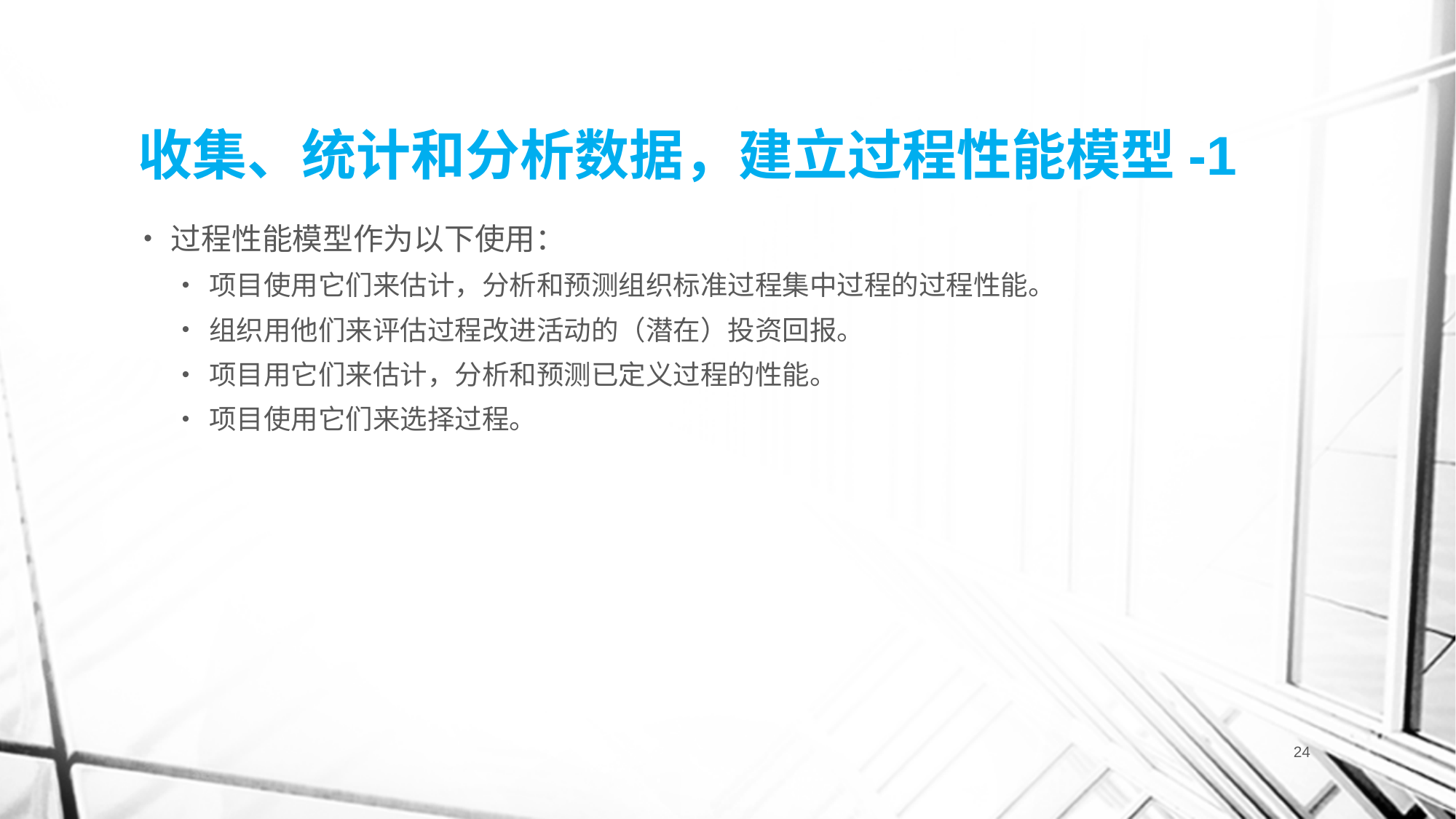

# 收集、统计和分析数据，建立过程性能模型-1
过程性能模型作为以下使用：
项目使用它们来估计，分析和预测组织标准过程集中过程的过程性能。
组织用他们来评估过程改进活动的（潜在）投资回报。
项目用它们来估计，分析和预测已定义过程的性能。
项目使用它们来选择过程。

24